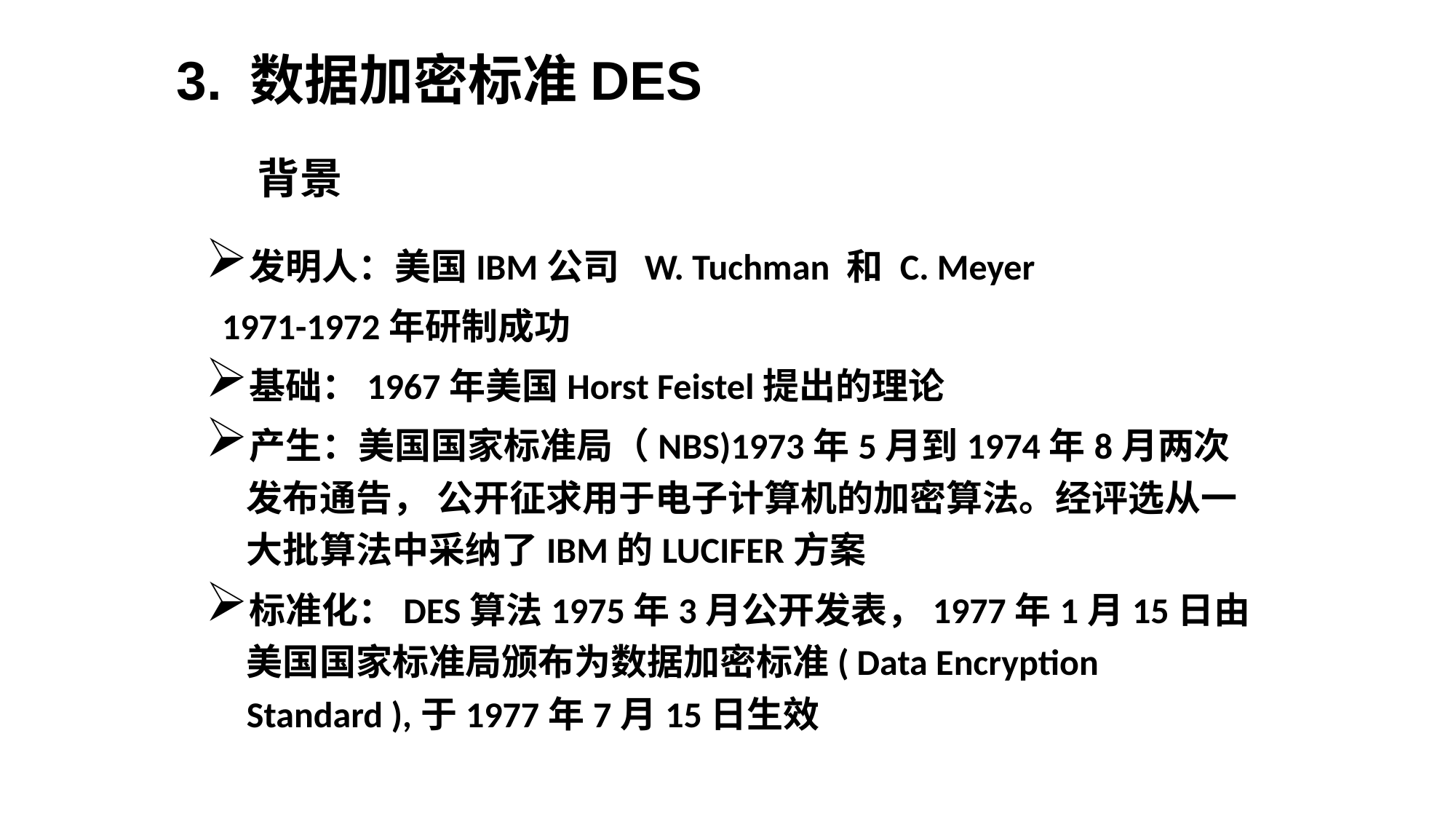

3. 数据加密标准DES
# 背景
发明人：美国IBM公司  W. Tuchman 和 C. Meyer
  1971-1972年研制成功
基础：1967年美国Horst Feistel提出的理论
产生：美国国家标准局（NBS)1973年5月到1974年8月两次发布通告， 公开征求用于电子计算机的加密算法。经评选从一大批算法中采纳了IBM的LUCIFER方案
标准化：DES算法1975年3月公开发表，1977年1月15日由美国国家标准局颁布为数据加密标准( Data Encryption Standard ),于1977年7月15日生效

13